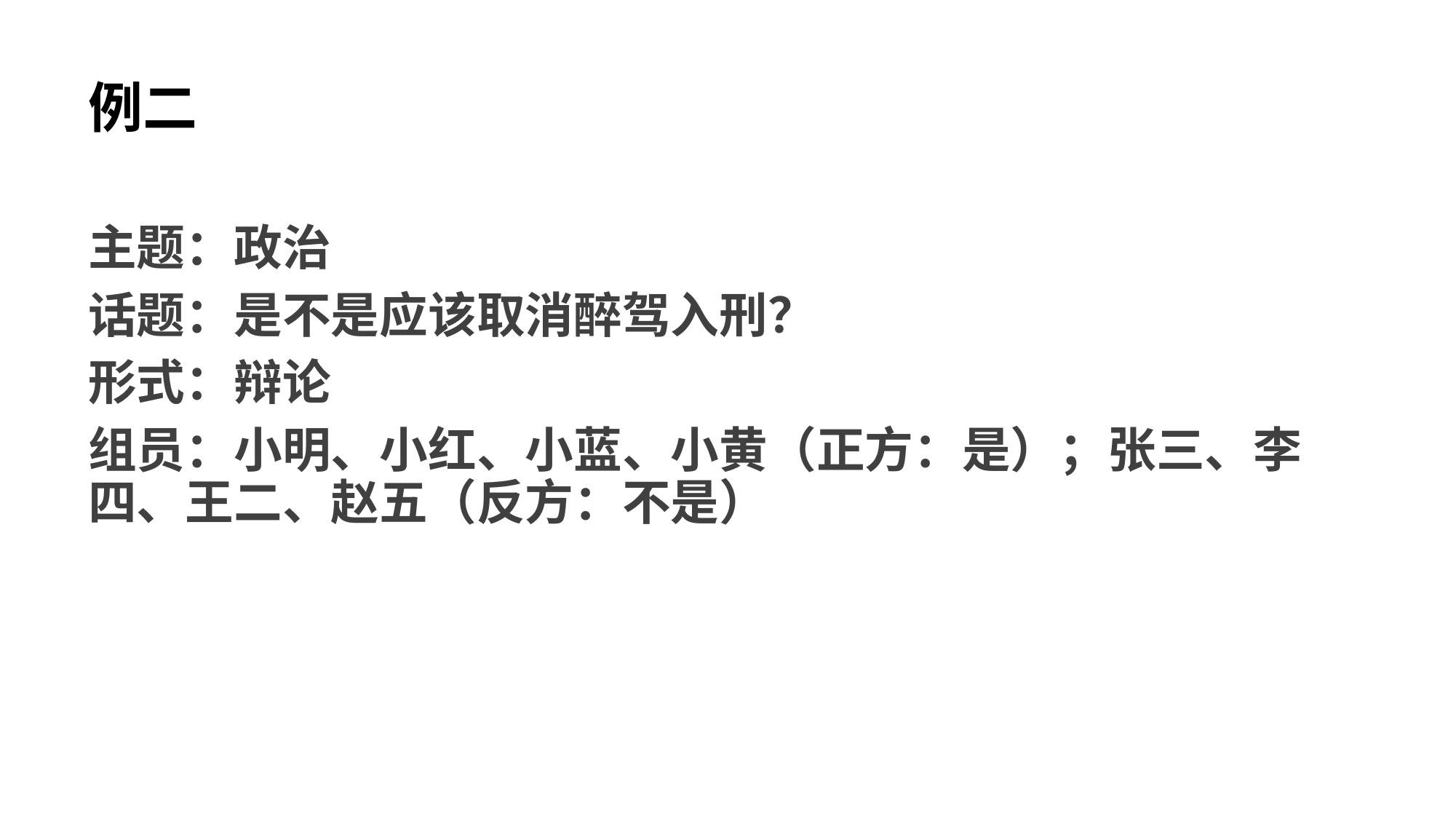

# 例二
主题：政治
话题：是不是应该取消醉驾入刑？
形式：辩论
组员：小明、小红、小蓝、小黄（正方：是）；张三、李四、王二、赵五（反方：不是）